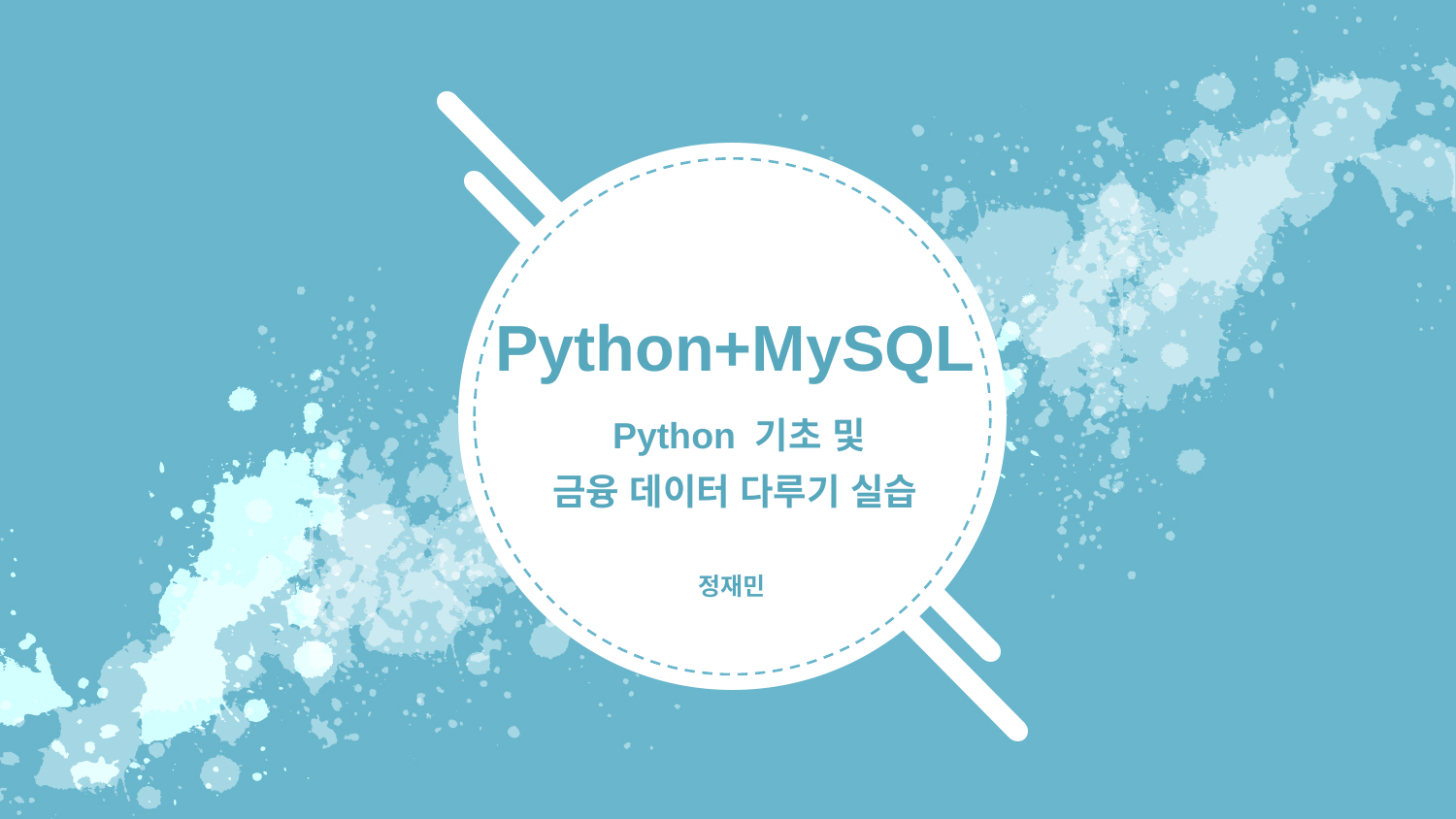

Python+MySQL
 Python 기초 및
금융 데이터 다루기 실습
정재민